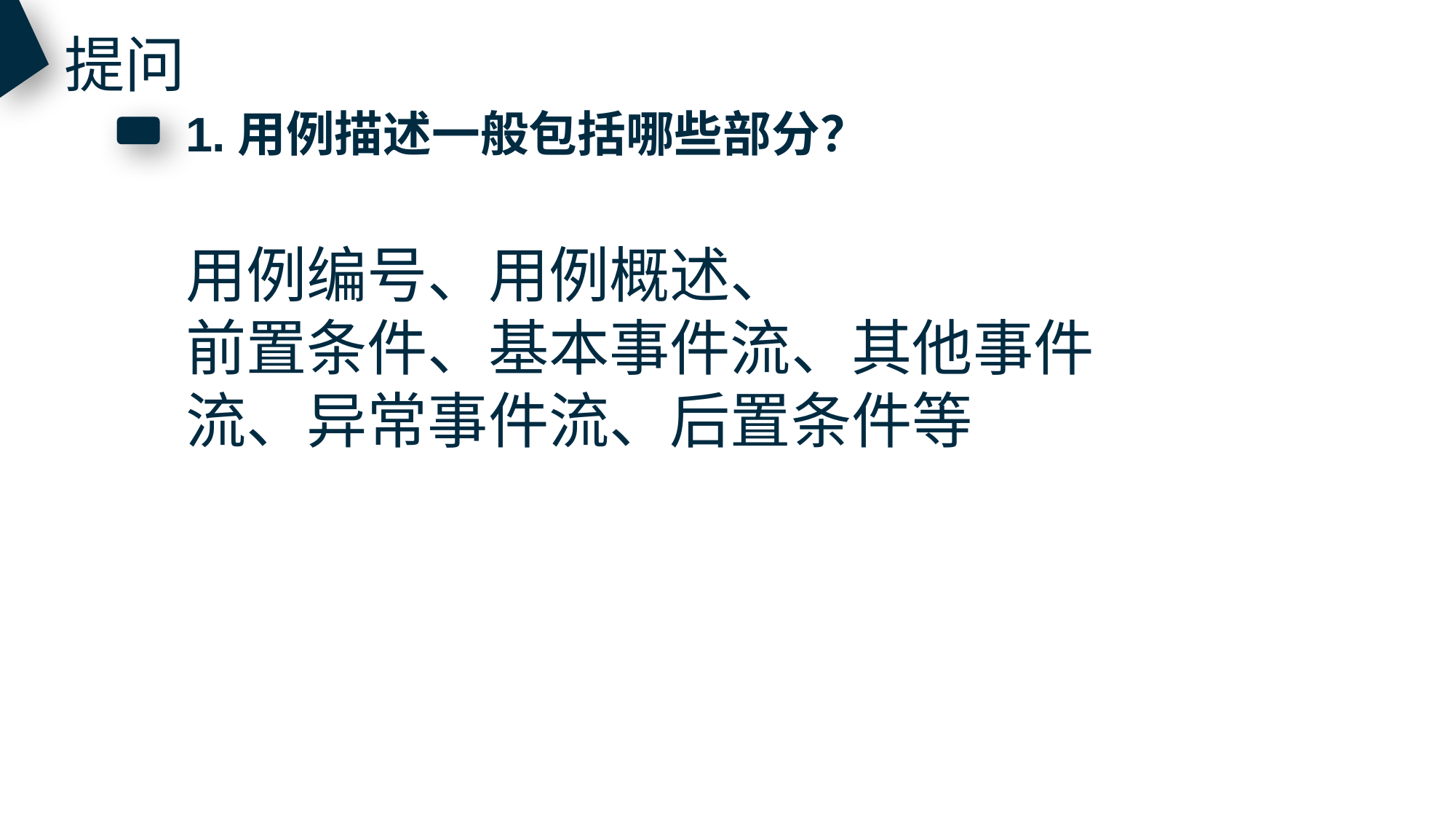

提问
1.用例描述一般包括哪些部分？

用例编号、用例概述、
前置条件、基本事件流、其他事件流、异常事件流、后置条件等